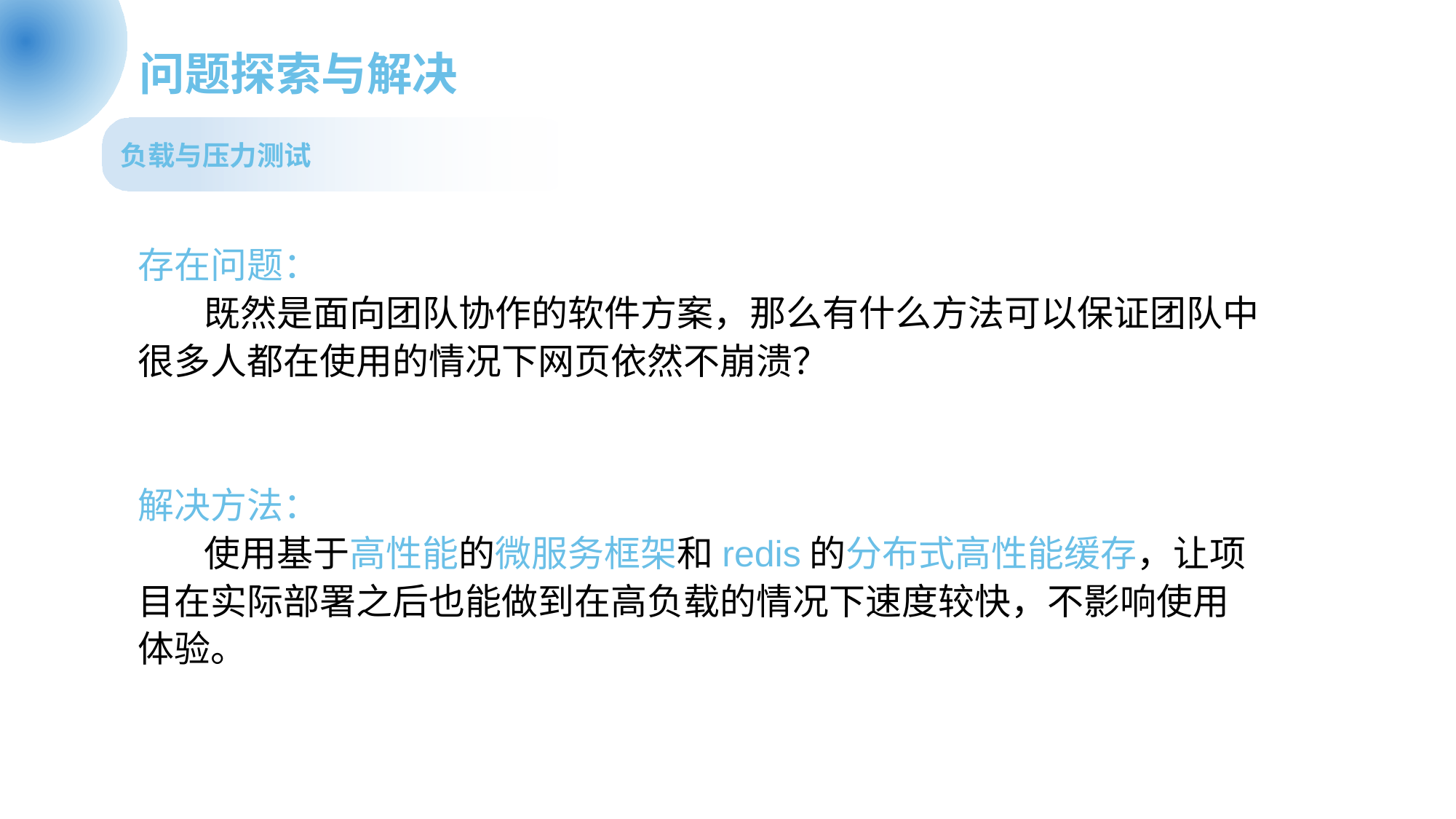

问题探索与解决
负载与压力测试
存在问题：
       既然是面向团队协作的软件方案，那么有什么方法可以保证团队中很多人都在使用的情况下网页依然不崩溃？

解决方法：
       使用基于高性能的微服务框架和redis的分布式高性能缓存，让项目在实际部署之后也能做到在高负载的情况下速度较快，不影响使用体验。